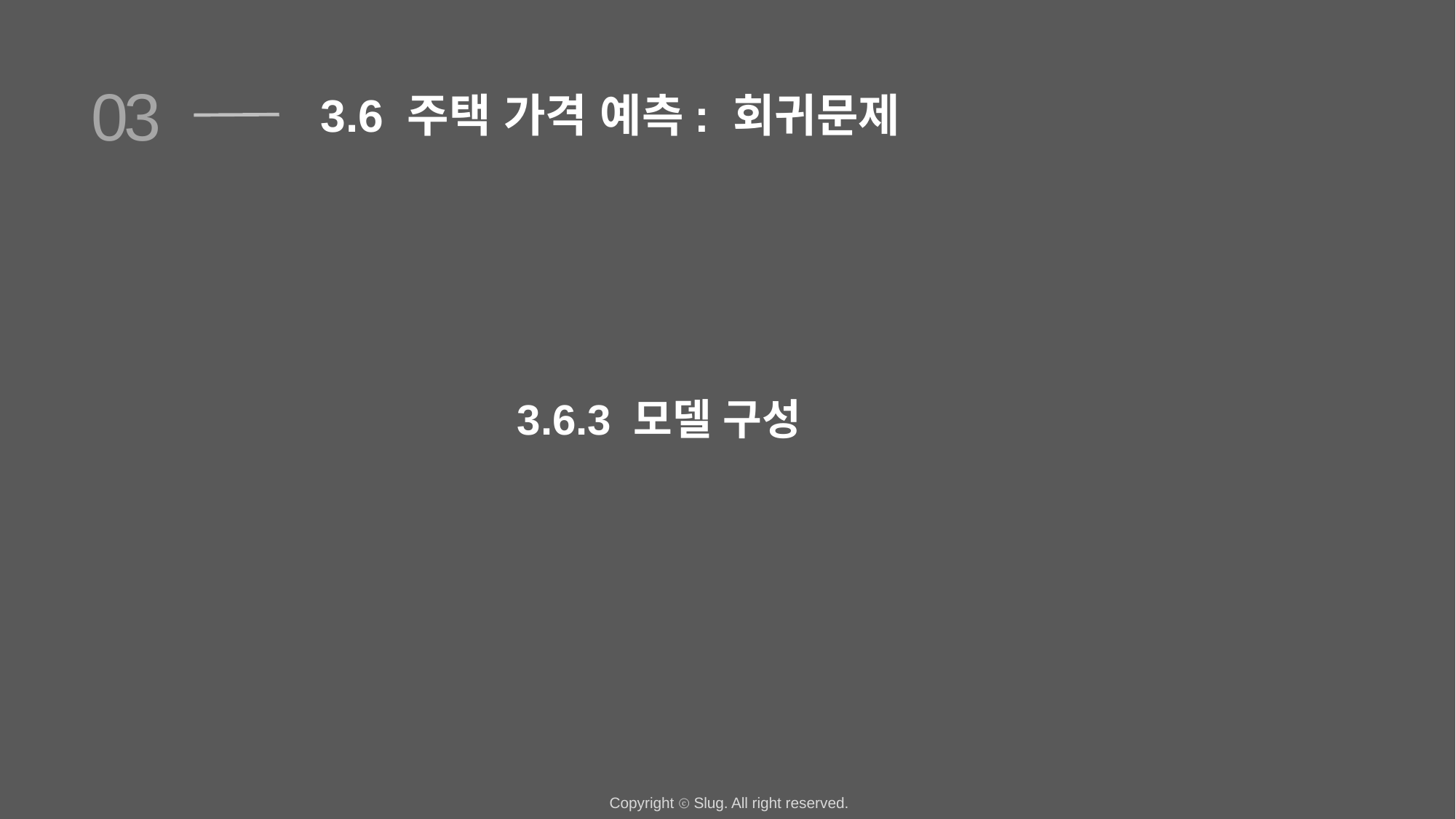

03
3.6 주택 가격 예측: 회귀문제
3.6.3 모델 구성
Copyright ⓒ Slug. All right reserved.